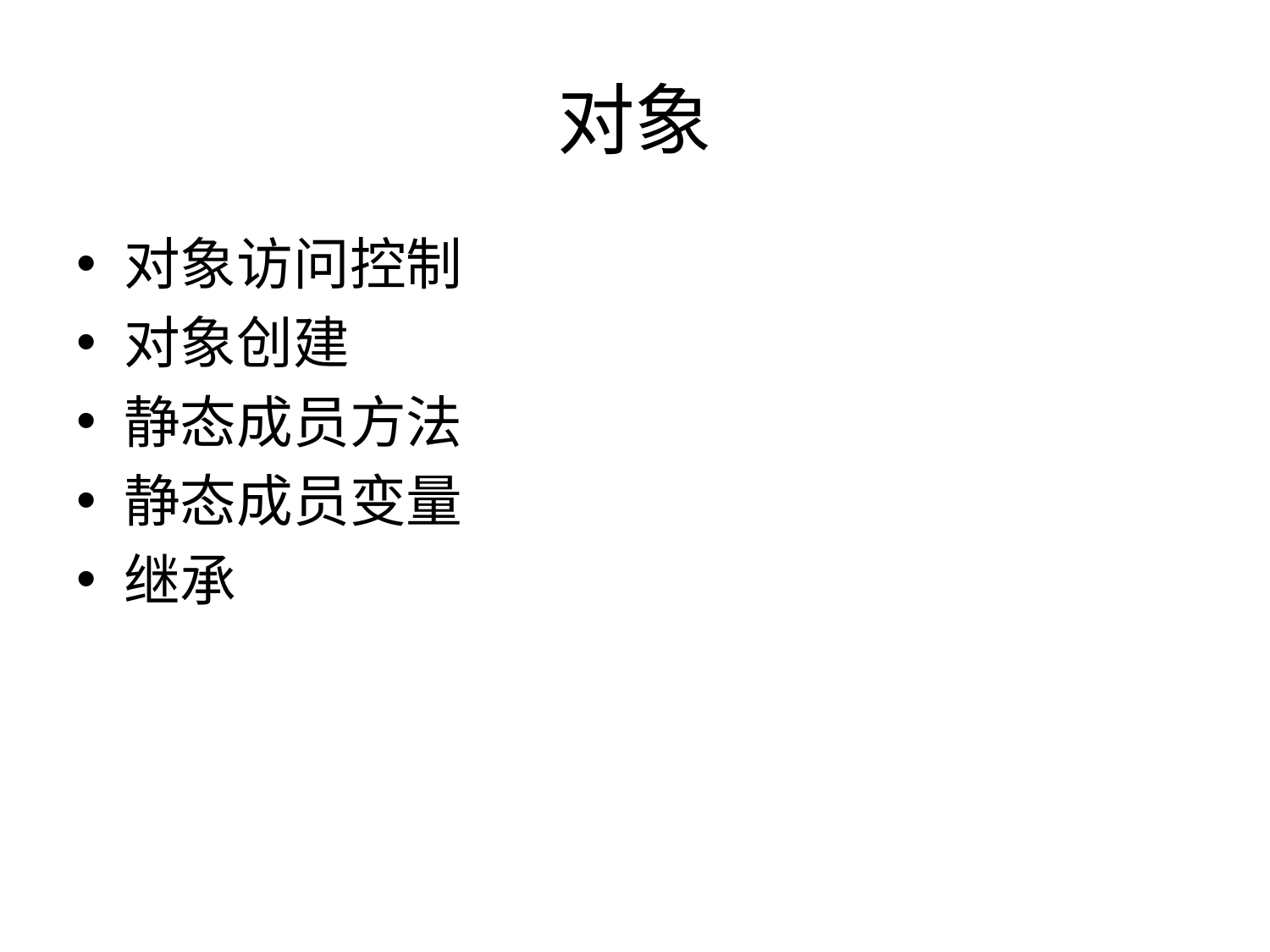

# 对象
对象访问控制
对象创建
静态成员方法
静态成员变量
继承